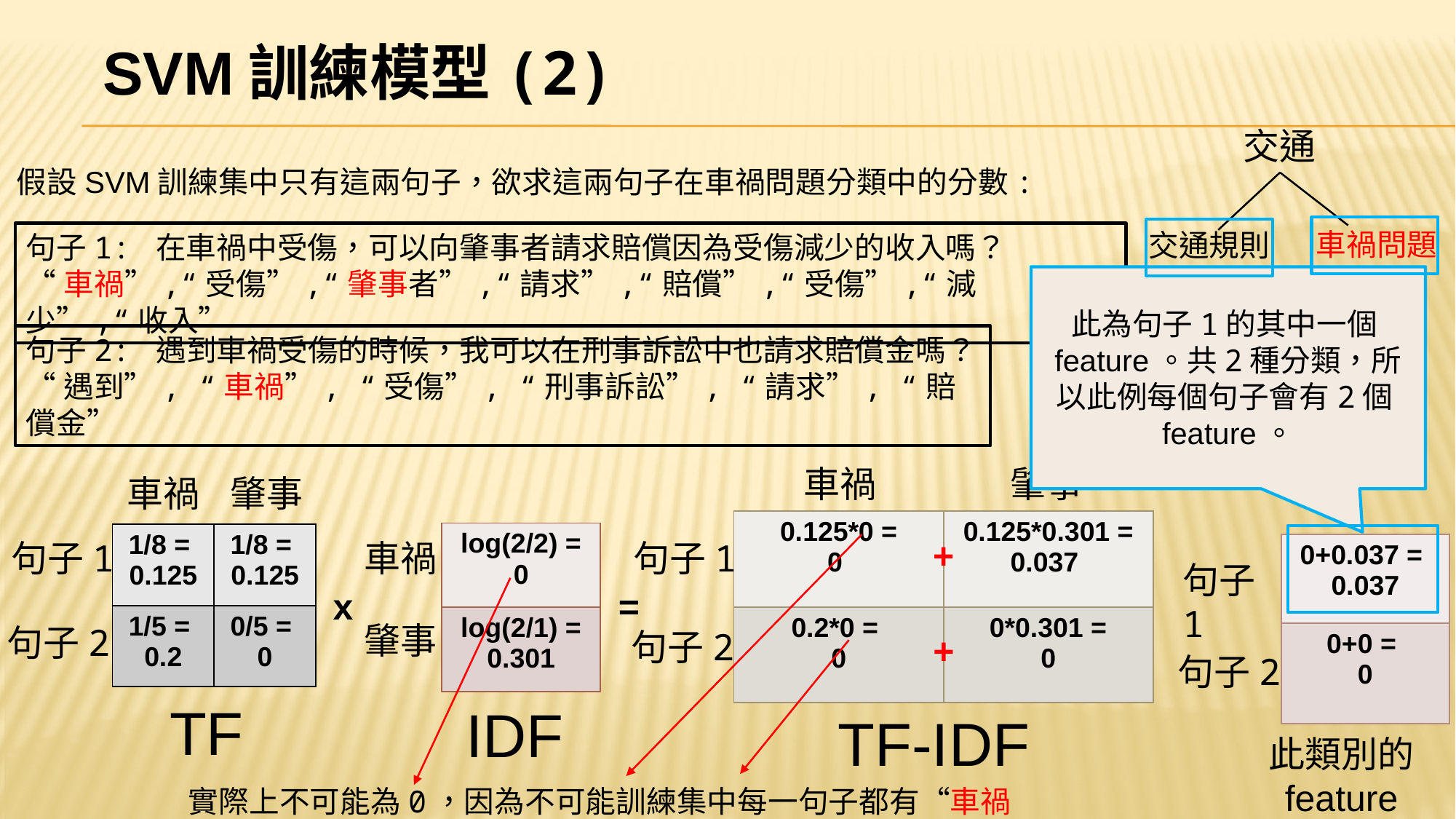

# SVM訓練模型(2)
交通
假設SVM訓練集中只有這兩句子，欲求這兩句子在車禍問題分類中的分數:

車禍問題
交通規則
句子1: 在車禍中受傷，可以向肇事者請求賠償因為受傷減少的收入嗎？
“車禍”,“受傷”,“肇事者”,“請求”,“賠償”,“受傷”,“減少”,“收入”
此為句子1的其中一個feature。共2種分類，所以此例每個句子會有2個feature。
| 車禍問題 相關詞彙 |
| --- |
| 車禍 |
| 肇事 |
句子2: 遇到車禍受傷的時候，我可以在刑事訴訟中也請求賠償金嗎？
“遇到”, “車禍”, “受傷”, “刑事訴訟”, “請求”, “賠償金”
車禍
肇事
肇事
車禍
| 0.125\*0 = 0 | 0.125\*0.301 = 0.037 |
| --- | --- |
| 0.2\*0 = 0 | 0\*0.301 = 0 |
| log(2/2) = 0 |
| --- |
| log(2/1) = 0.301 |
| 1/8 = 0.125 | 1/8 = 0.125 |
| --- | --- |
| 1/5 = 0.2 | 0/5 = 0 |

+
句子1
車禍
句子1
| 0+0.037 = 0.037 |
| --- |
| 0+0 = 0 |
句子1
x
=
肇事
句子2
句子2
+
句子2
TF
IDF
TF-IDF
此類別的
feature
實際上不可能為0，因為不可能訓練集中每一句子都有“車禍”